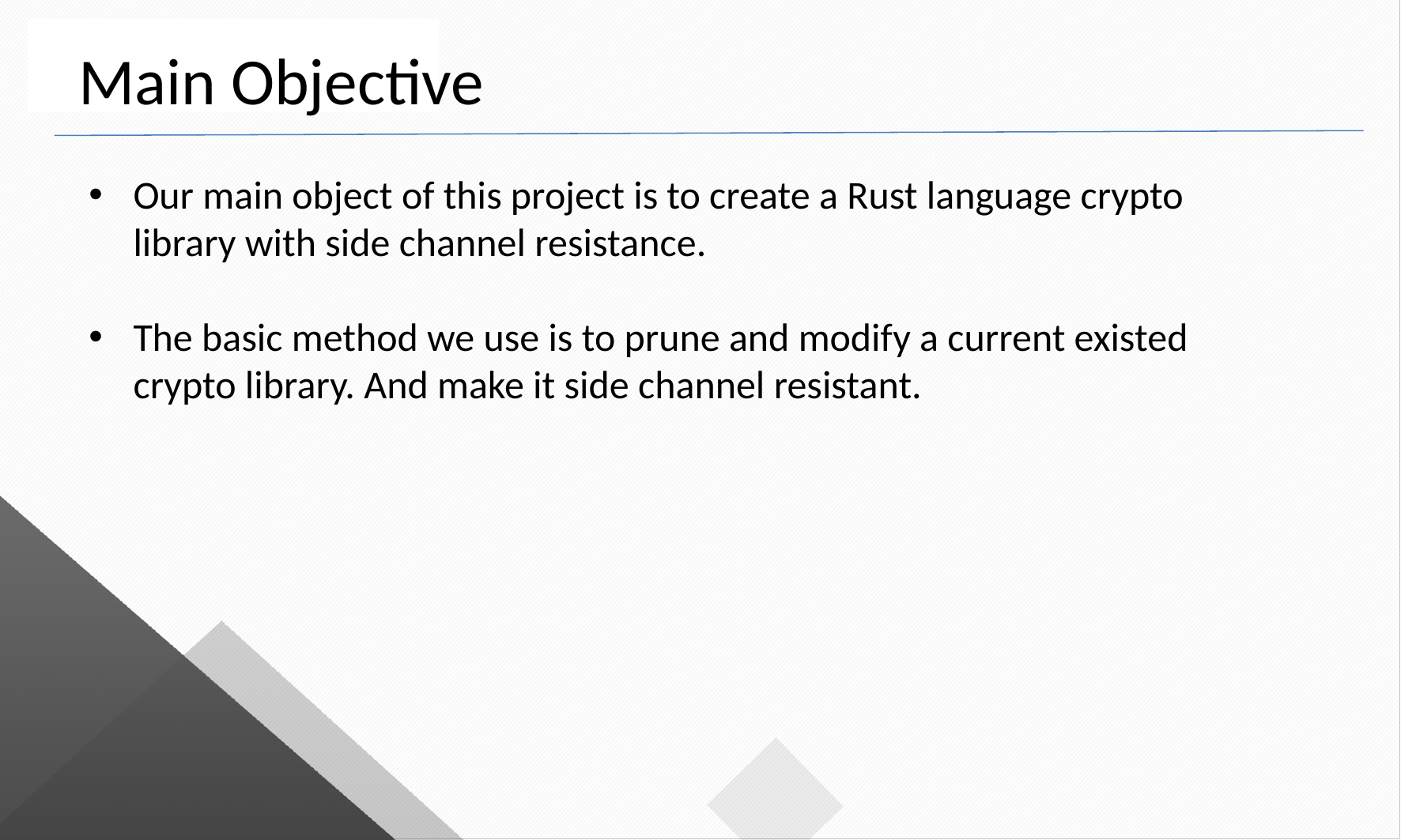

Main Objective
请输入您的标题内容

Our main object of this project is to create a Rust language crypto library with side channel resistance.

The basic method we use is to prune and modify a current existed crypto library. And make it side channel resistant.